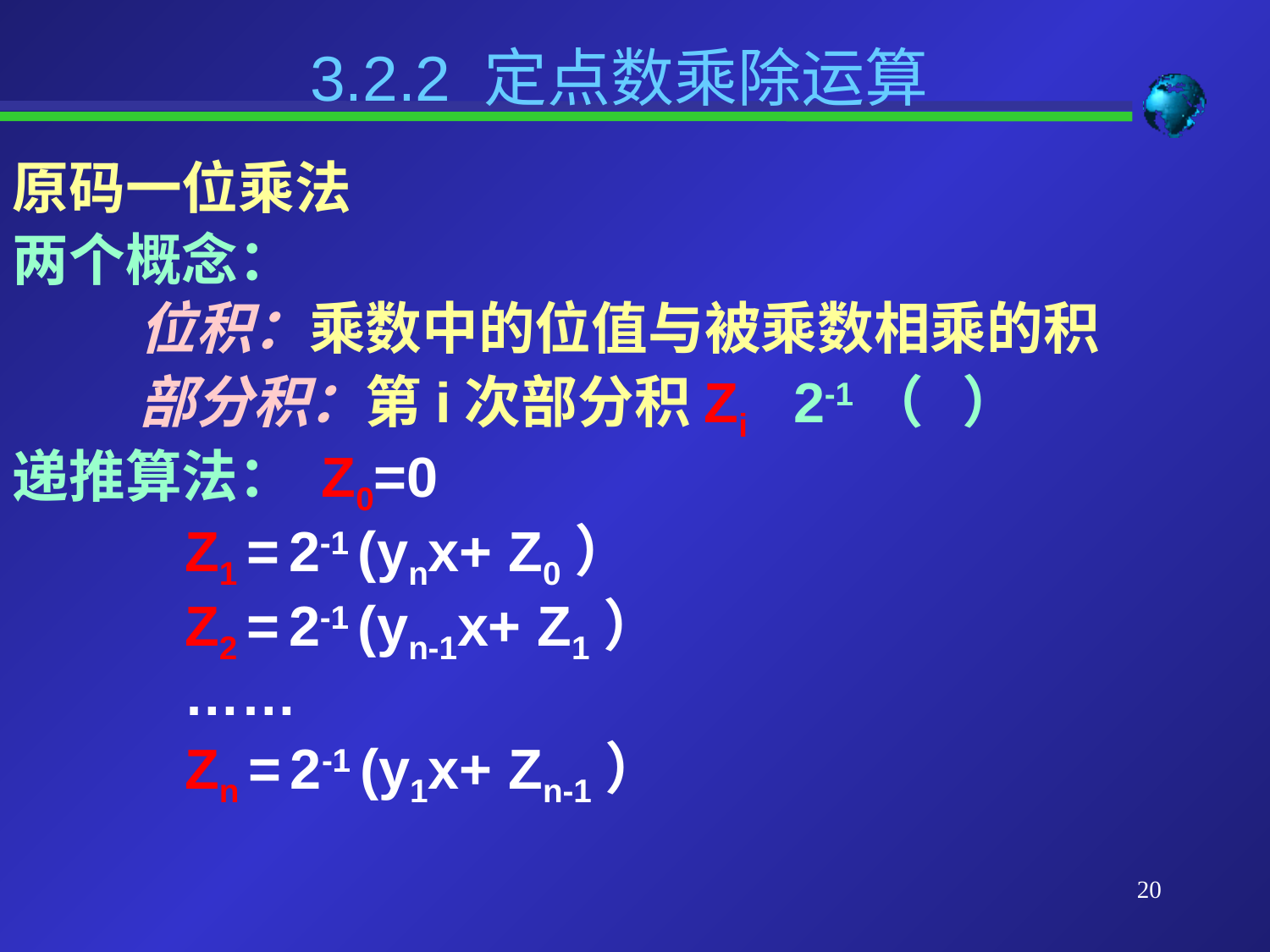

3.2.2 定点数乘除运算
原码一位乘法
两个概念：
	位积：乘数中的位值与被乘数相乘的积
	部分积：第i次部分积Zi     2-1（   ）
递推算法： Z0=0
           Z1 = 2-1 (ynx+ Z0）
           Z2 = 2-1 (yn-1x+ Z1）
           ……
           Zn = 2-1 (y1x+ Zn-1）

20